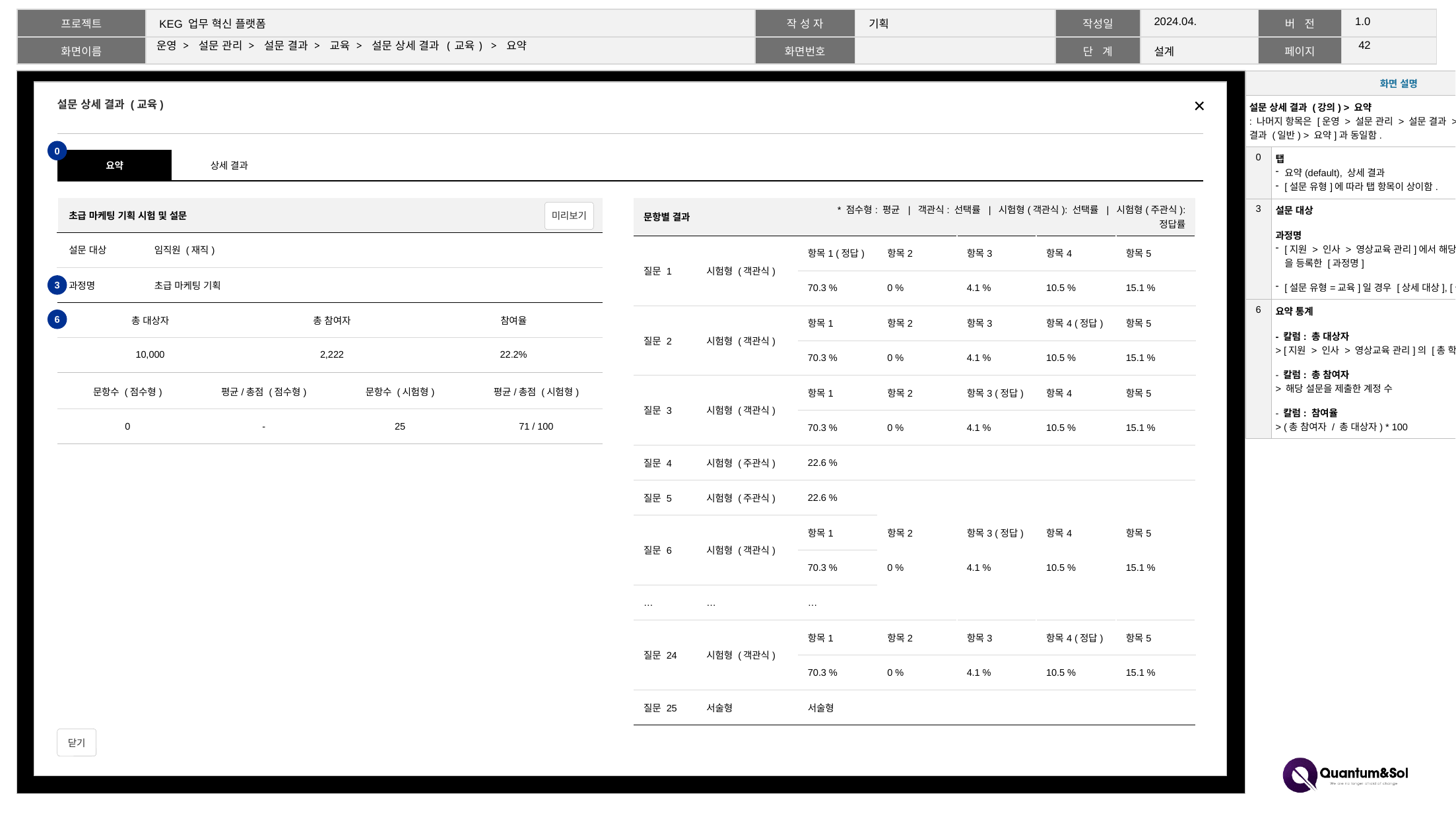

42

# 운영 > 설문 관리 > 설문 결과 > 교육 > 설문 상세 결과 (교육) > 요약
| 화면 설명 |  |
| --- | --- |
| 설문 상세 결과 (강의) > 요약 : 나머지 항목은 [운영 > 설문 관리 > 설문 결과 > 일반 > 설문 상세 결과 (일반) > 요약]과 동일함. |  |
| 0 | 탭 요약(default), 상세 결과 [설문 유형]에 따라 탭 항목이 상이함. |
| 3 | 설문 대상 과정명 [지원 > 인사 > 영상교육 관리]에서 해당 [설문 유형=교육]을 등록한 [과정명] [설문 유형=교육]일 경우 [상세 대상], [설문 기간] 값 없음. |
| 6 | 요약 통계 - 칼럼: 총 대상자 > [지원 > 인사 > 영상교육 관리]의 [총 학습자] 수 - 칼럼: 총 참여자 > 해당 설문을 제출한 계정 수 - 칼럼: 참여율 > (총 참여자 / 총 대상자) \* 100 |
설문 상세 결과 (교육)
닫기
0
| 요약 | 상세 결과 |  |  |  |  |  |  |  |  |
| --- | --- | --- | --- | --- | --- | --- | --- | --- | --- |
| 초급 마케팅 기획 시험 및 설문 |  |
| --- | --- |
| 설문 대상 | 임직원 (재직) |
| 과정명 | 초급 마케팅 기획 |
| 문항별 결과 |  | \* 점수형: 평균 | 객관식: 선택률 | 시험형(객관식): 선택률 | 시험형(주관식): 정답률 |  |  |  |  |
| --- | --- | --- | --- | --- | --- | --- |
| 질문 1 | 시험형 (객관식) | 항목1 (정답) | 항목2 | 항목3 | 항목4 | 항목5 |
|  |  | 70.3 % | 0 % | 4.1 % | 10.5 % | 15.1 % |
| 질문 2 | 시험형 (객관식) | 항목1 | 항목2 | 항목3 | 항목4 (정답) | 항목5 |
|  |  | 70.3 % | 0 % | 4.1 % | 10.5 % | 15.1 % |
| 질문 3 | 시험형 (객관식) | 항목1 | 항목2 | 항목3 (정답) | 항목4 | 항목5 |
|  |  | 70.3 % | 0 % | 4.1 % | 10.5 % | 15.1 % |
| 질문 4 | 시험형 (주관식) | 22.6 % |  |  |  |  |
| 질문 5 | 시험형 (주관식) | 22.6 % |  |  |  |  |
| 질문 6 | 시험형 (객관식) | 항목1 | 항목2 | 항목3 (정답) | 항목4 | 항목5 |
|  |  | 70.3 % | 0 % | 4.1 % | 10.5 % | 15.1 % |
| … | … | … |  |  |  |  |
| 질문 24 | 시험형 (객관식) | 항목1 | 항목2 | 항목3 | 항목4 (정답) | 항목5 |
|  |  | 70.3 % | 0 % | 4.1 % | 10.5 % | 15.1 % |
| 질문 25 | 서술형 | 서술형 |  |  |  |  |
미리보기
3
| 총 대상자 | 총 참여자 | 참여율 |
| --- | --- | --- |
| 10,000 | 2,222 | 22.2% |
6
| 문항수 (점수형) | 평균/총점 (점수형) | 문항수 (시험형) | 평균/총점 (시험형) |
| --- | --- | --- | --- |
| 0 | - | 25 | 71 / 100 |